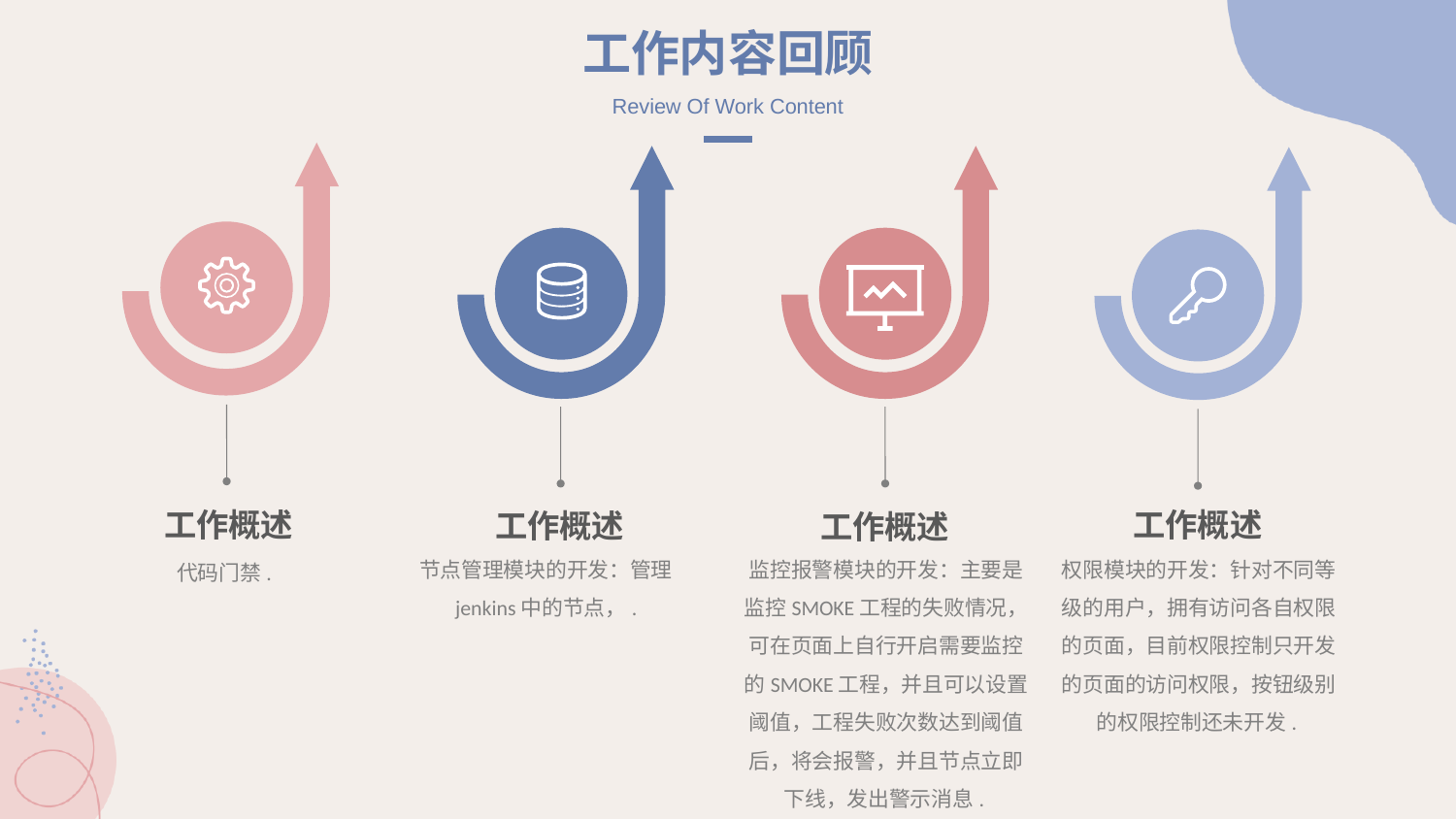

工作内容回顾
Review Of Work Content

工作概述
工作概述
工作概述
工作概述
节点管理模块的开发：管理jenkins中的节点，.
监控报警模块的开发：主要是监控SMOKE工程的失败情况，可在页面上自行开启需要监控的SMOKE工程，并且可以设置阈值，工程失败次数达到阈值后，将会报警，并且节点立即下线，发出警示消息.
权限模块的开发：针对不同等级的用户，拥有访问各自权限的页面，目前权限控制只开发的页面的访问权限，按钮级别的权限控制还未开发.
代码门禁.